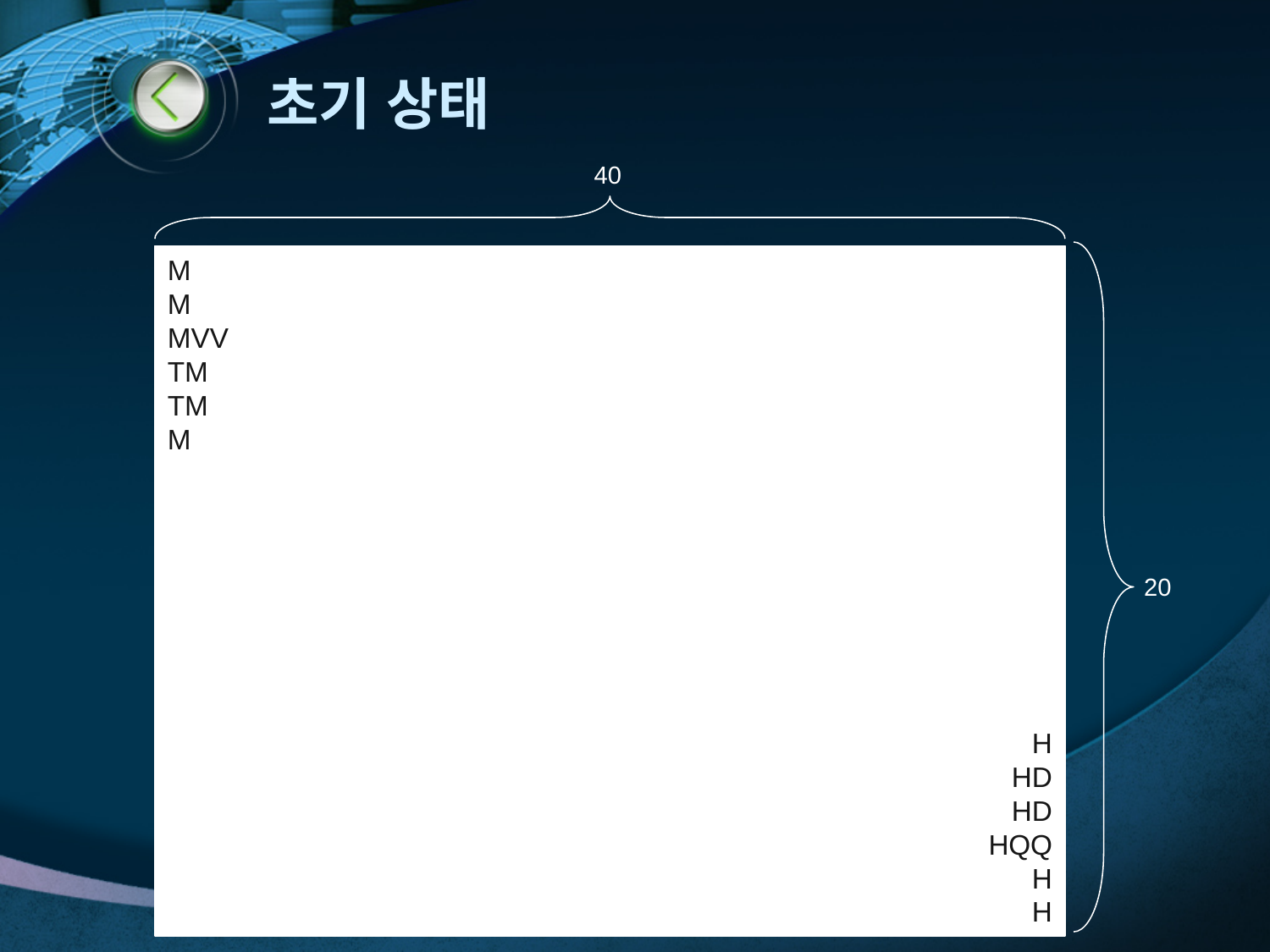

# 초기 상태
40

M
M
MVV
TM
TM
M

H
HD
HD
HQQ
H
H

20